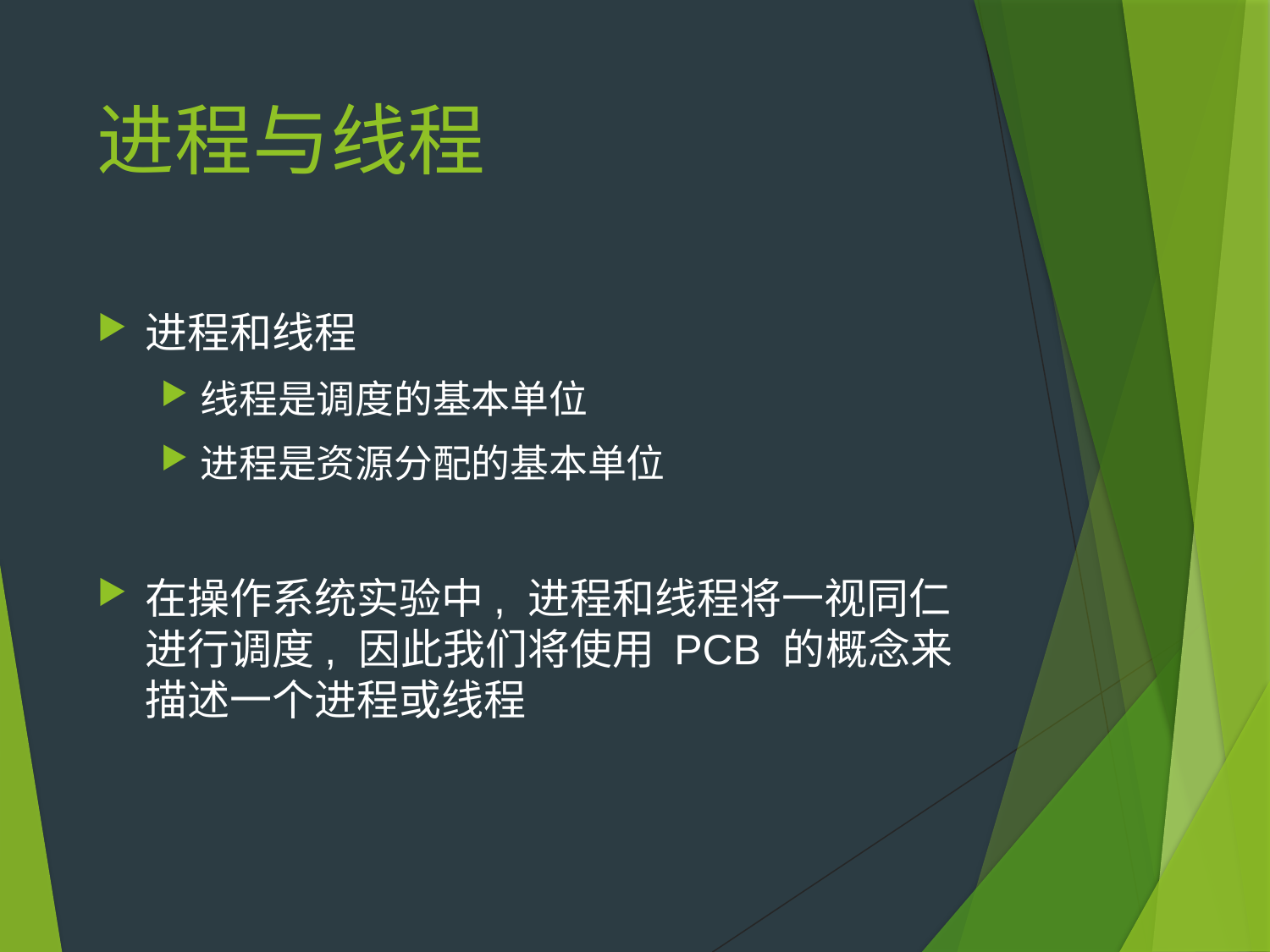

# 进程与线程
进程和线程
线程是调度的基本单位
进程是资源分配的基本单位

在操作系统实验中, 进程和线程将一视同仁进行调度, 因此我们将使用 PCB 的概念来描述一个进程或线程